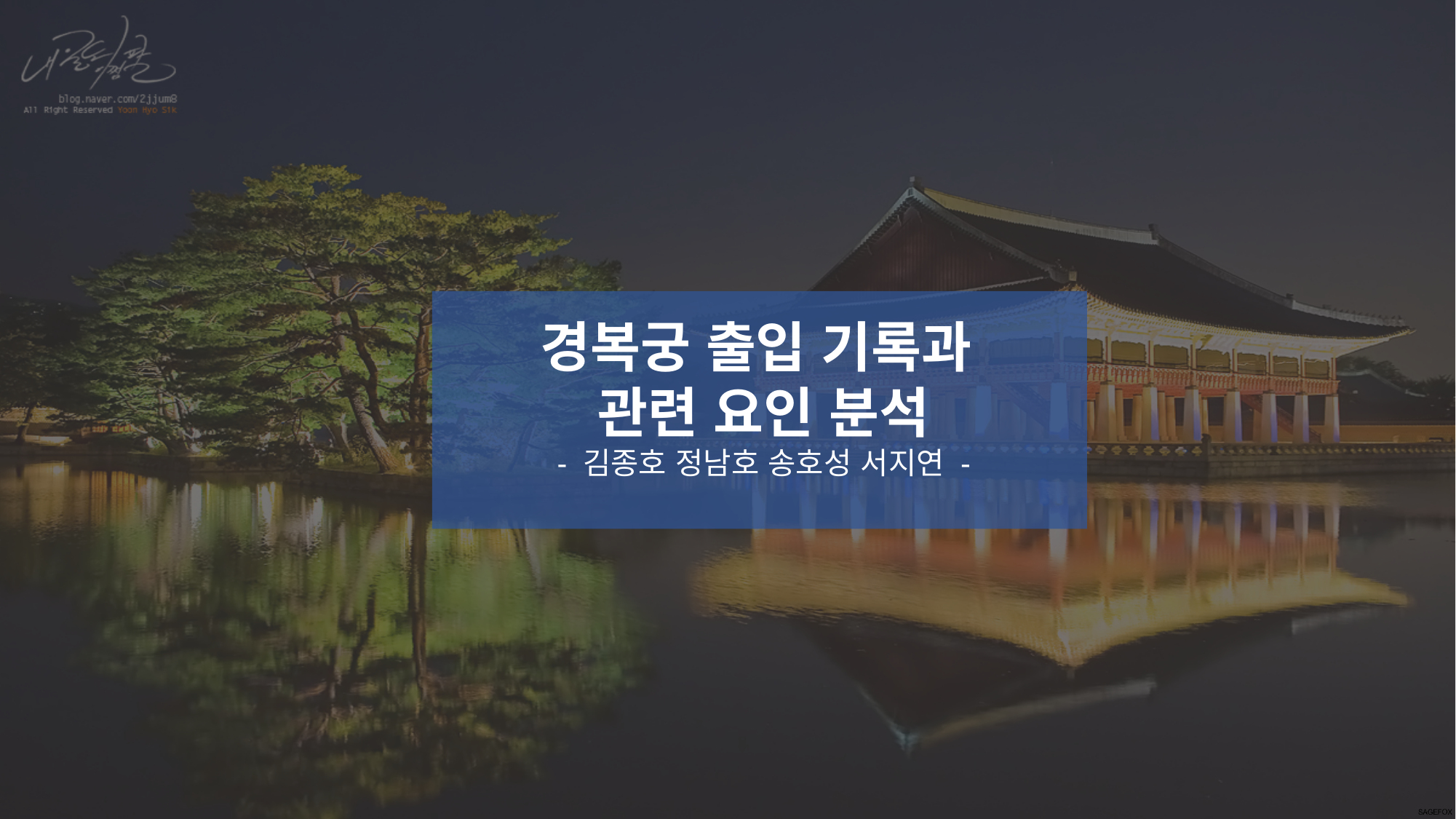

경복궁 출입 기록과
관련 요인 분석
- 김종호 정남호 송호성 서지연 -